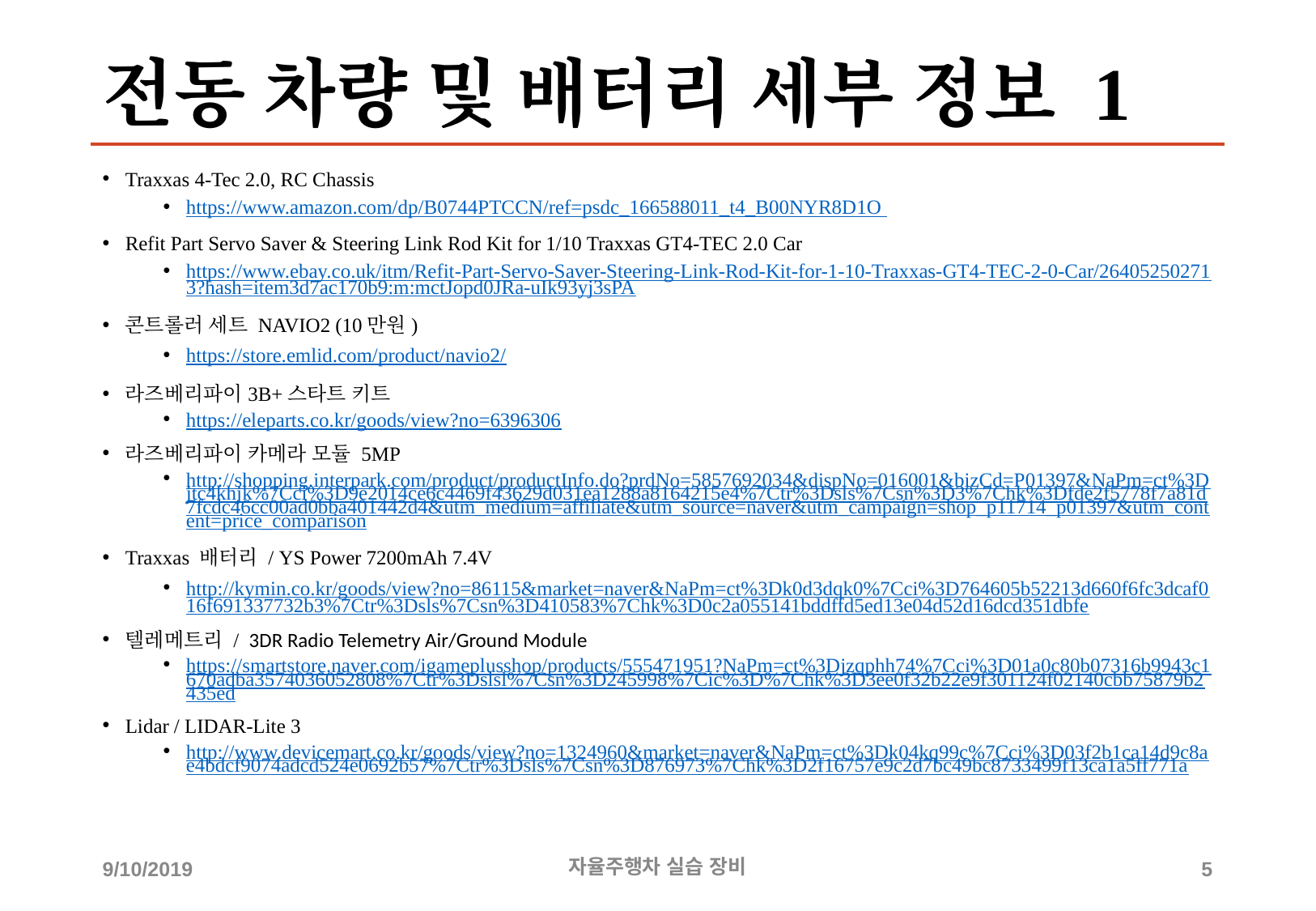

# 전동 차량 및 배터리 세부 정보 1
Traxxas 4-Tec 2.0, RC Chassis
https://www.amazon.com/dp/B0744PTCCN/ref=psdc_166588011_t4_B00NYR8D1O
Refit Part Servo Saver & Steering Link Rod Kit for 1/10 Traxxas GT4-TEC 2.0 Car
https://www.ebay.co.uk/itm/Refit-Part-Servo-Saver-Steering-Link-Rod-Kit-for-1-10-Traxxas-GT4-TEC-2-0-Car/264052502713?hash=item3d7ac170b9:m:mctJopd0JRa-uIk93yj3sPA
콘트롤러 세트 NAVIO2 (10만원)
https://store.emlid.com/product/navio2/
라즈베리파이3B+스타트 키트
https://eleparts.co.kr/goods/view?no=6396306
라즈베리파이 카메라 모듈 5MP
http://shopping.interpark.com/product/productInfo.do?prdNo=5857692034&dispNo=016001&bizCd=P01397&NaPm=ct%3Djtc4khjk%7Cci%3D9e2014ce6c4469f43629d031ea1288a8164215e4%7Ctr%3Dsls%7Csn%3D3%7Chk%3Dfde2f5778f7a81d7fcdc46cc00ad0bba401442d4&utm_medium=affiliate&utm_source=naver&utm_campaign=shop_p11714_p01397&utm_content=price_comparison
Traxxas 배터리 / YS Power 7200mAh 7.4V
http://kymin.co.kr/goods/view?no=86115&market=naver&NaPm=ct%3Dk0d3dqk0%7Cci%3D764605b52213d660f6fc3dcaf016f691337732b3%7Ctr%3Dsls%7Csn%3D410583%7Chk%3D0c2a055141bddffd5ed13e04d52d16dcd351dbfe
텔레메트리 /  3DR Radio Telemetry Air/Ground Module
https://smartstore.naver.com/igameplusshop/products/555471951?NaPm=ct%3Djzqphh74%7Cci%3D01a0c80b07316b9943c1670adba3574036052808%7Ctr%3Dslsl%7Csn%3D245998%7Cic%3D%7Chk%3D3ee0f32b22e9f301124f02140cbb75879b2435ed
Lidar / LIDAR-Lite 3
http://www.devicemart.co.kr/goods/view?no=1324960&market=naver&NaPm=ct%3Dk04kq99c%7Cci%3D03f2b1ca14d9c8ae4bdcf9074adcd524e0692b57%7Ctr%3Dsls%7Csn%3D876973%7Chk%3D2f16757e9c2d7bc49bc8733499f13ca1a5ff771a

9/10/2019
자율주행차 실습 장비
5